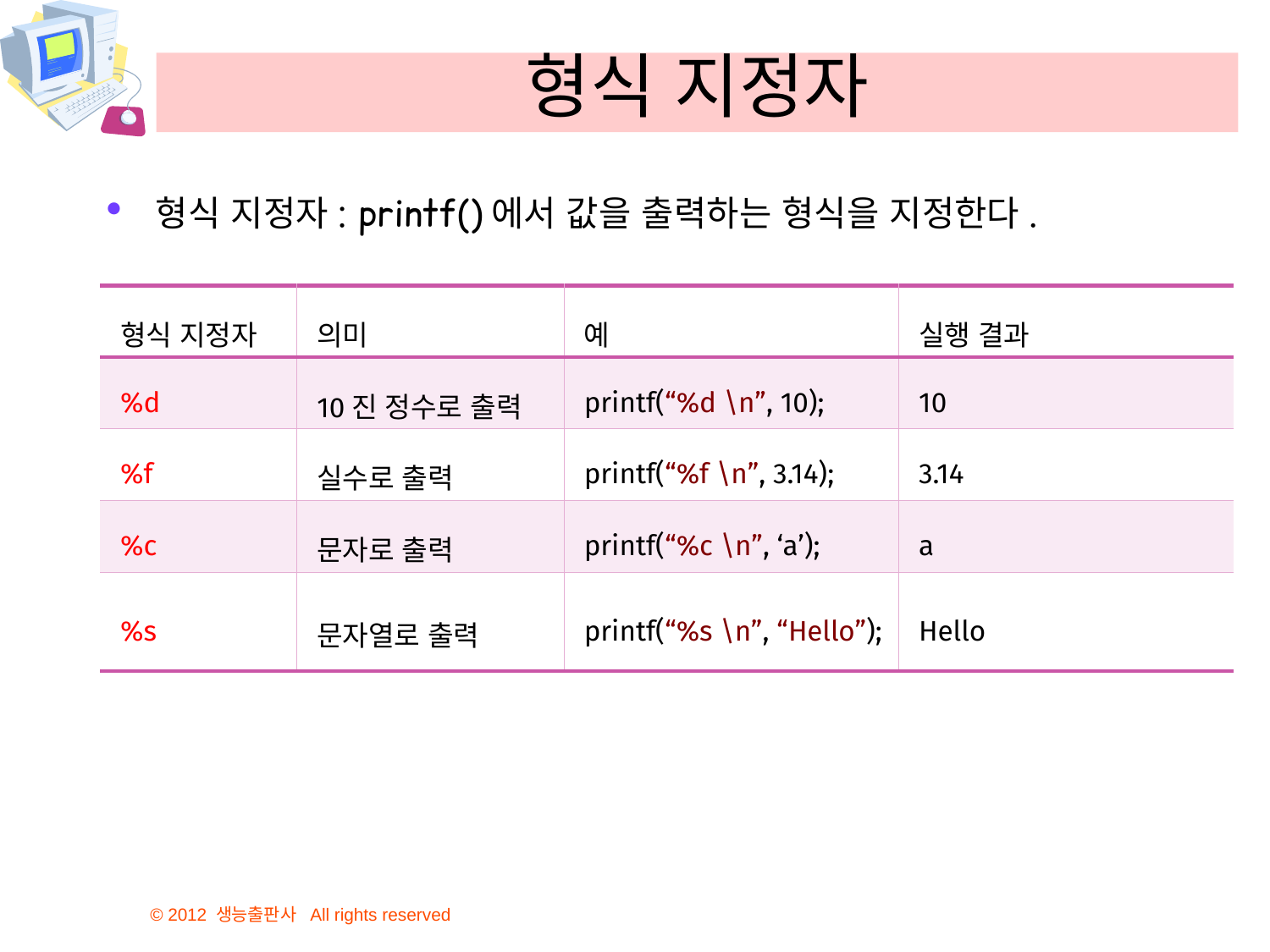

# 형식 지정자
형식 지정자: printf()에서 값을 출력하는 형식을 지정한다.
| 형식 지정자 | 의미 | 예 | 실행 결과 |
| --- | --- | --- | --- |
| %d | 10진 정수로 출력 | printf(“%d \n”, 10); | 10 |
| %f | 실수로 출력 | printf(“%f \n”, 3.14); | 3.14 |
| %c | 문자로 출력 | printf(“%c \n”, ‘a’); | a |
| %s | 문자열로 출력 | printf(“%s \n”, “Hello”); | Hello |